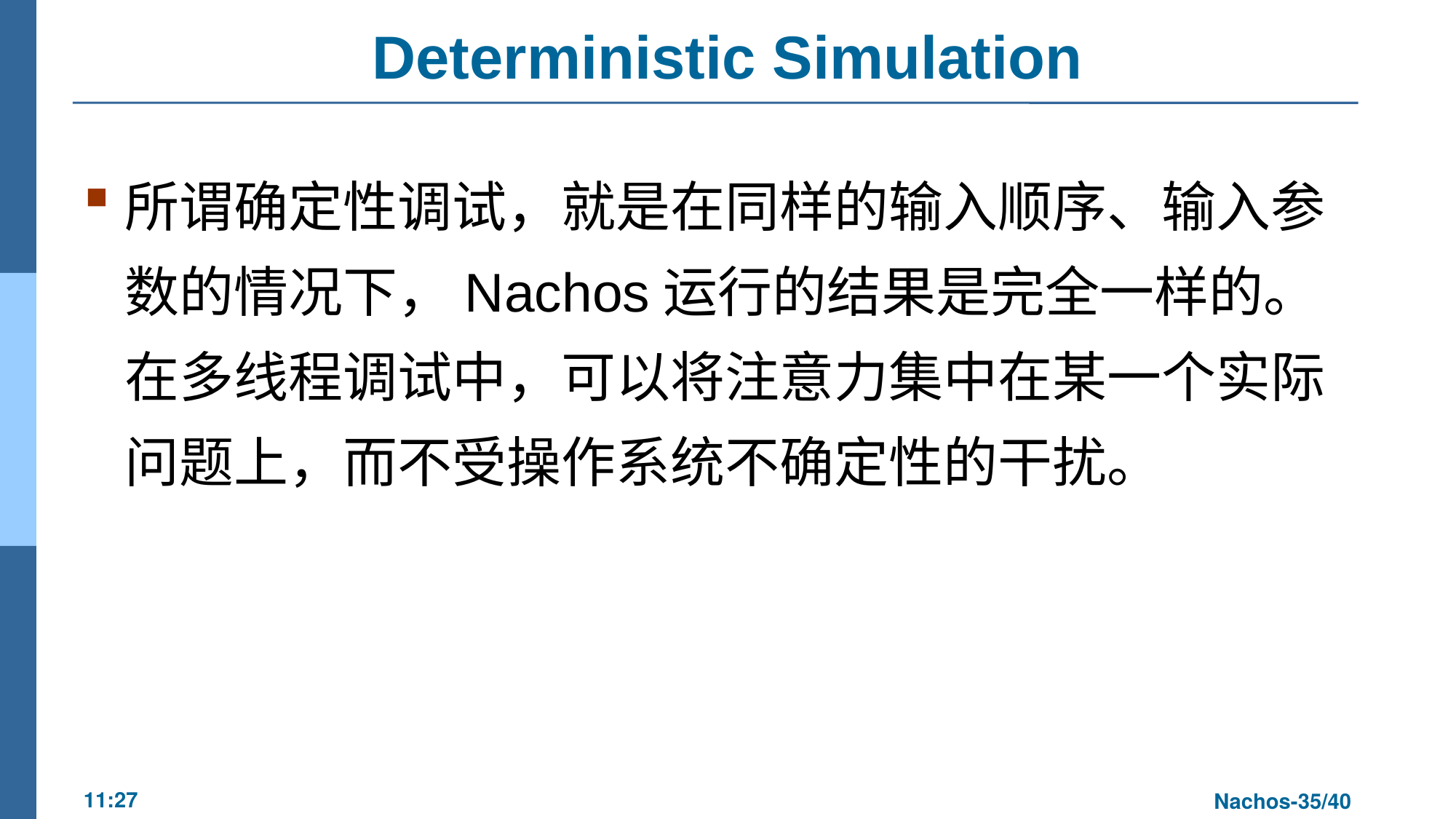

# Deterministic Simulation
所谓确定性调试，就是在同样的输入顺序、输入参数的情况下，Nachos运行的结果是完全一样的。在多线程调试中，可以将注意力集中在某一个实际问题上，而不受操作系统不确定性的干扰。